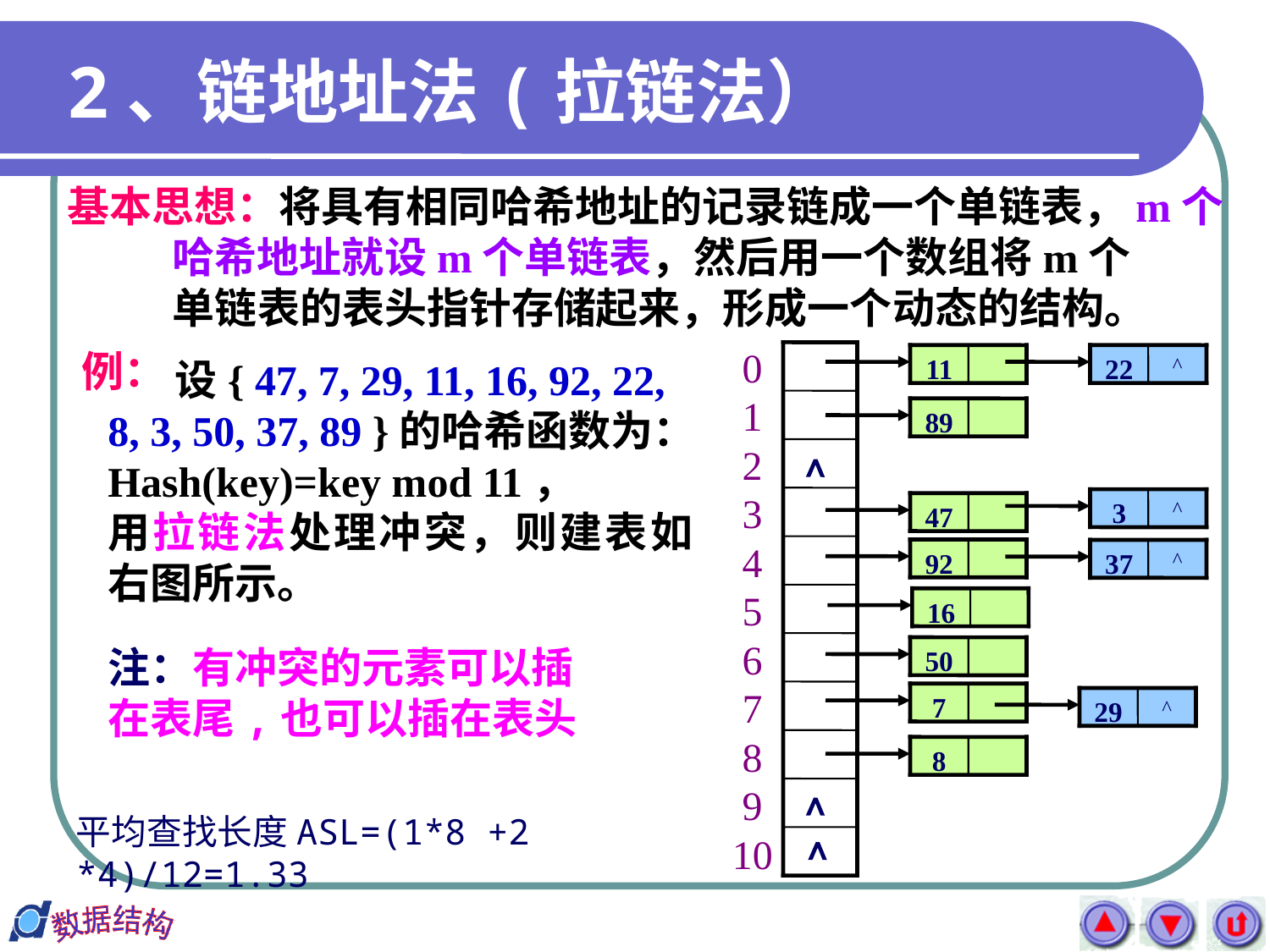

# 2、链地址法(拉链法）
基本思想：将具有相同哈希地址的记录链成一个单链表，m个
          哈希地址就设m个单链表，然后用一个数组将m个
          单链表的表头指针存储起来，形成一个动态的结构。
 0
 1
 2
 3
 4
 5
 6
 7
 8
 9
10

例：
11

22

^

      设{ 47, 7, 29, 11, 16, 92, 22, 8, 3, 50, 37, 89 }的哈希函数为：
Hash(key)=key mod 11，
用拉链法处理冲突，则建表如右图所示。
89

<
<
<
3

^

47

92

37

^

16

注：有冲突的元素可以插在表尾,也可以插在表头
50

7

29

^

8

平均查找长度ASL=(1*8 +2 *4)/12=1.33